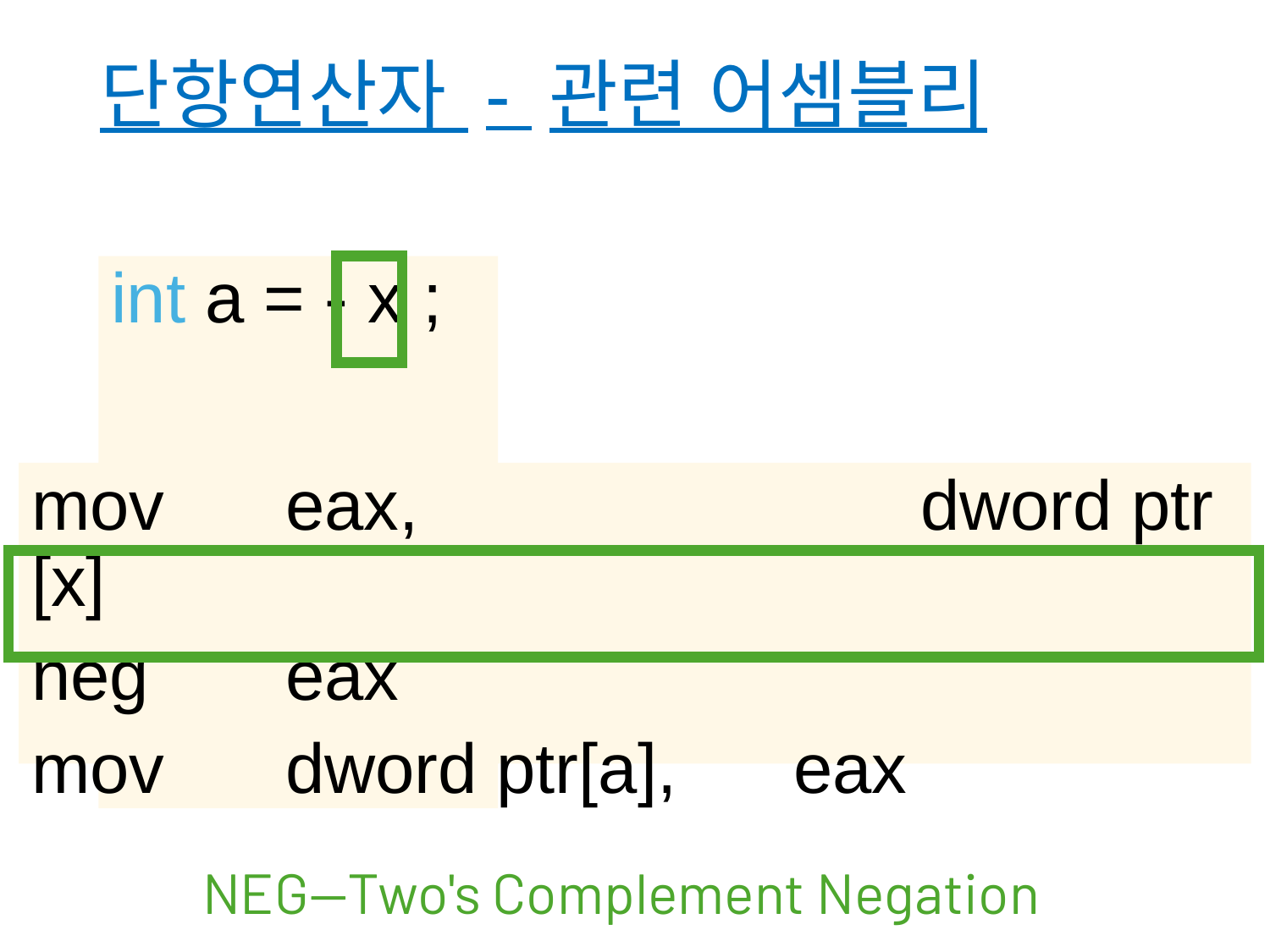

# 단항연산자 - 관련 어셈블리
int a = - x ;

mov	eax,				dword ptr [x]
neg		eax
mov	dword ptr[a],	eax

NEG—Two's Complement Negation